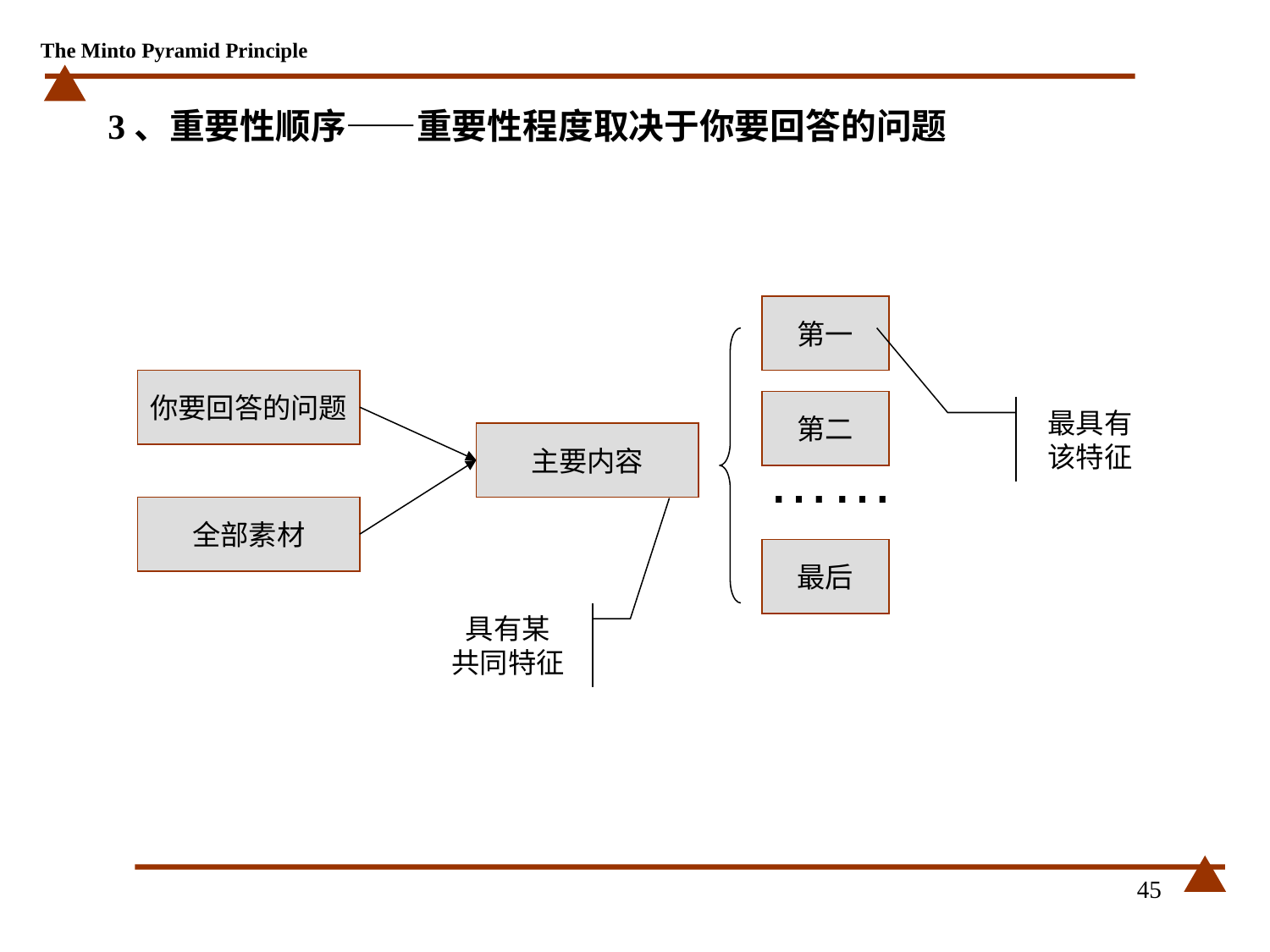

# 3、重要性顺序——重要性程度取决于你要回答的问题
第一

你要回答的问题
第二
最具有该特征
主要内容
……
全部素材
最后
具有某
共同特征
45